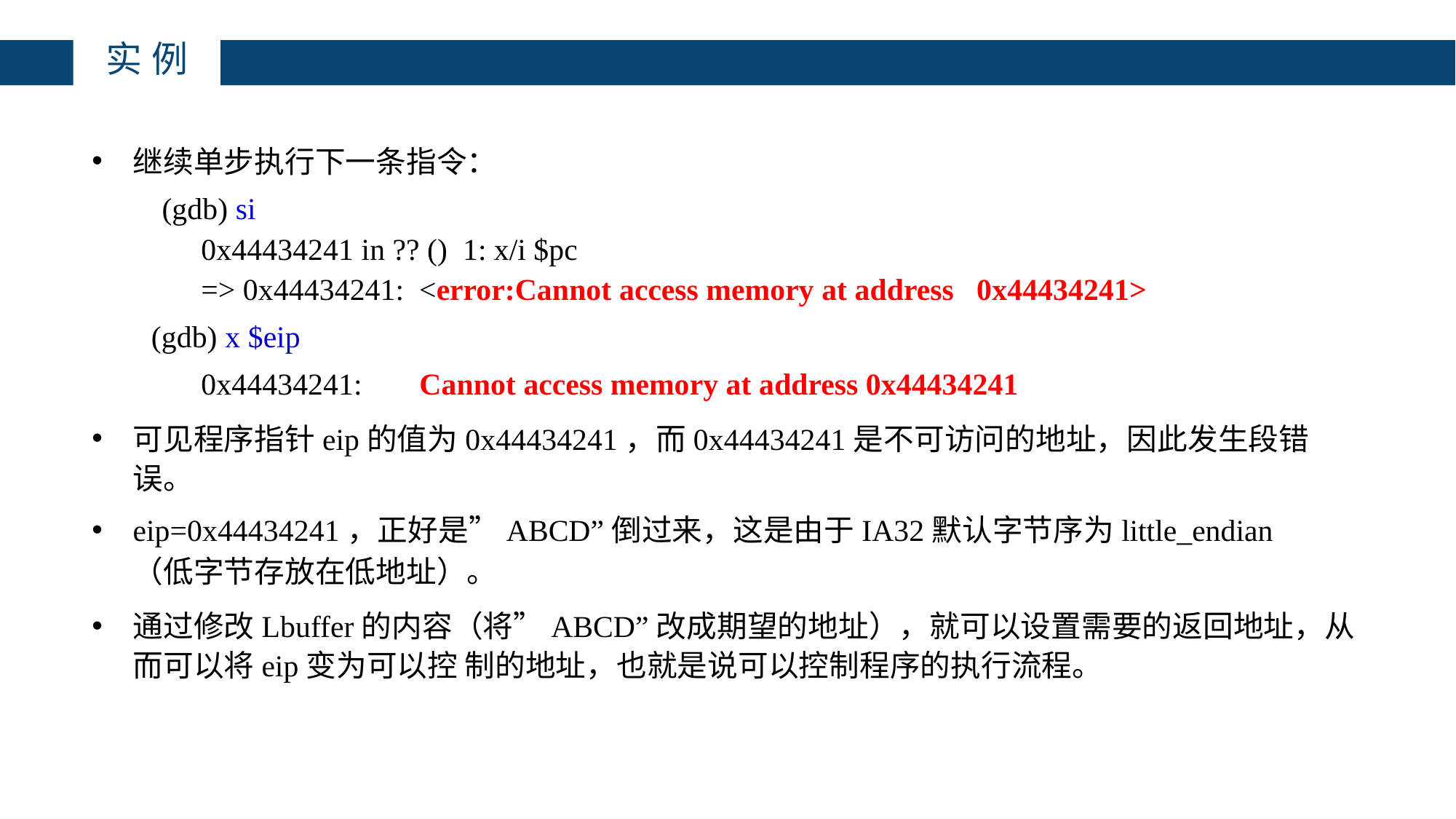

实例

继续单步执行下一条指令：
  (gdb) si
0x44434241 in ?? ()  1: x/i $pc
=> 0x44434241:  <error:Cannot access memory at address   0x44434241>
	    (gdb) x $eip
		0x44434241:	Cannot access memory at address 0x44434241
可见程序指针eip的值为0x44434241，而0x44434241是不可访问的地址，因此发生段错误。
eip=0x44434241，正好是”ABCD”倒过来，这是由于IA32默认字节序为little_endian（低字节存放在低地址）。
通过修改Lbuffer的内容（将”ABCD”改成期望的地址），就可以设置需要的返回地址，从而可以将eip变为可以控 制的地址，也就是说可以控制程序的执行流程。